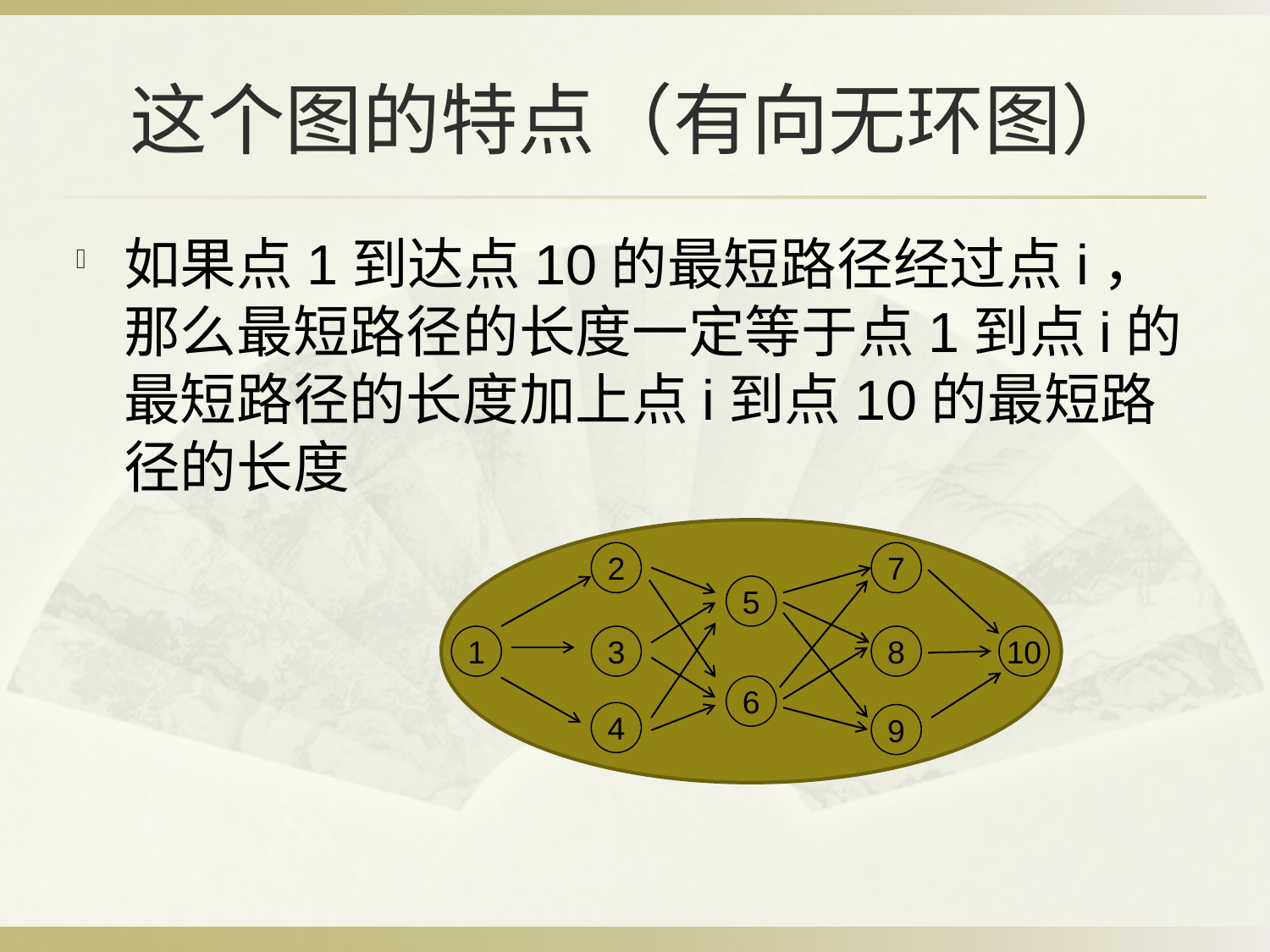

# 这个图的特点（有向无环图）
如果点1到达点10的最短路径经过点i，那么最短路径的长度一定等于点1到点i的最短路径的长度加上点i到点10的最短路径的长度

7
2
5
3
1
8
10
6
4
9